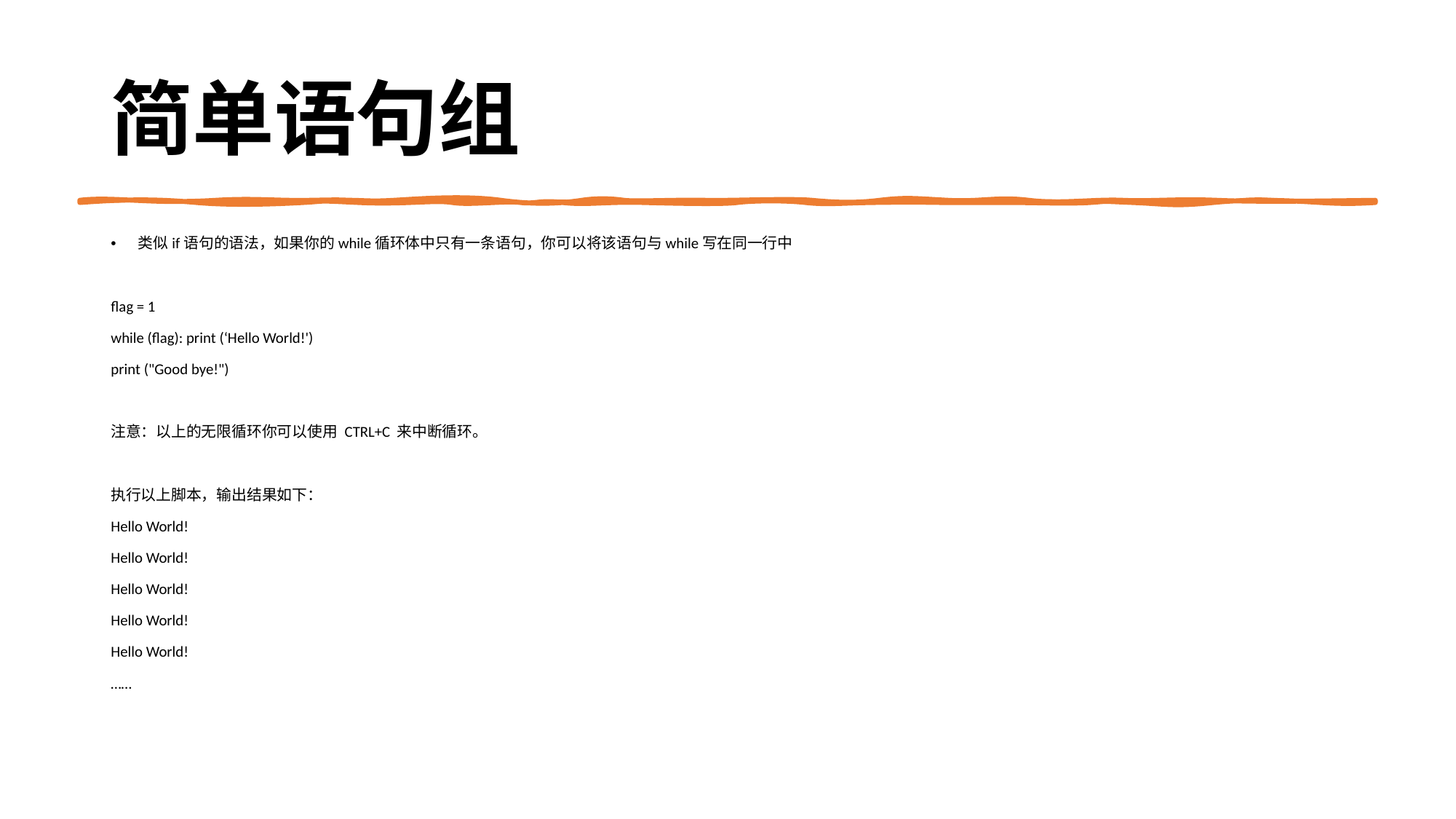

# 简单语句组

类似if语句的语法，如果你的while循环体中只有一条语句，你可以将该语句与while写在同一行中

flag = 1
while (flag): print (‘Hello World!')
print ("Good bye!")

注意：以上的无限循环你可以使用 CTRL+C 来中断循环。

执行以上脚本，输出结果如下：
Hello World!
Hello World!
Hello World!
Hello World!
Hello World!
……